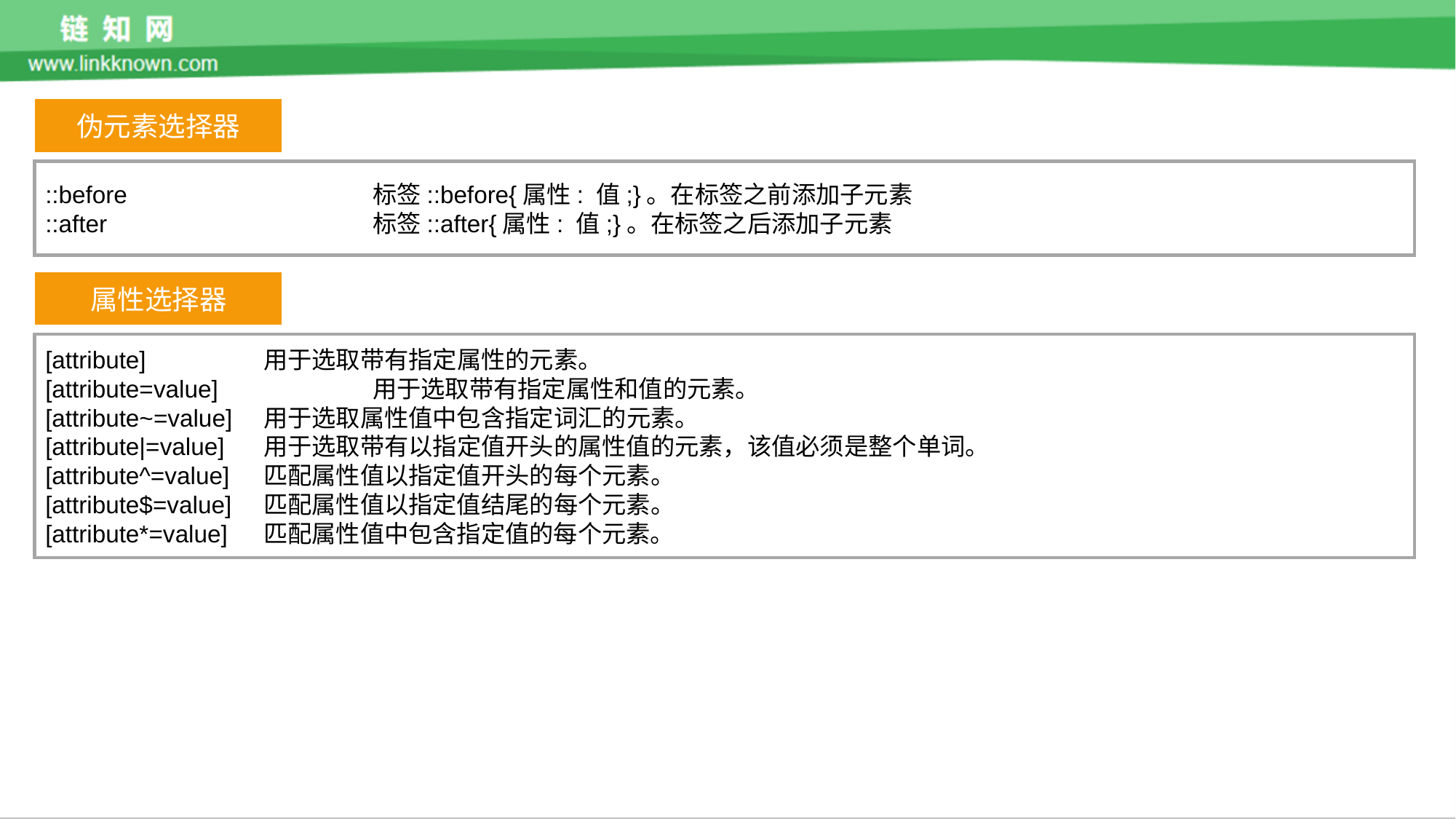

伪元素选择器
::before			标签::before{属性: 值;}。在标签之前添加子元素
::after			标签::after{属性: 值;}。在标签之后添加子元素
属性选择器
[attribute]		用于选取带有指定属性的元素。
[attribute=value]		用于选取带有指定属性和值的元素。
[attribute~=value]	用于选取属性值中包含指定词汇的元素。
[attribute|=value]	用于选取带有以指定值开头的属性值的元素，该值必须是整个单词。
[attribute^=value]	匹配属性值以指定值开头的每个元素。
[attribute$=value]	匹配属性值以指定值结尾的每个元素。
[attribute*=value]	匹配属性值中包含指定值的每个元素。